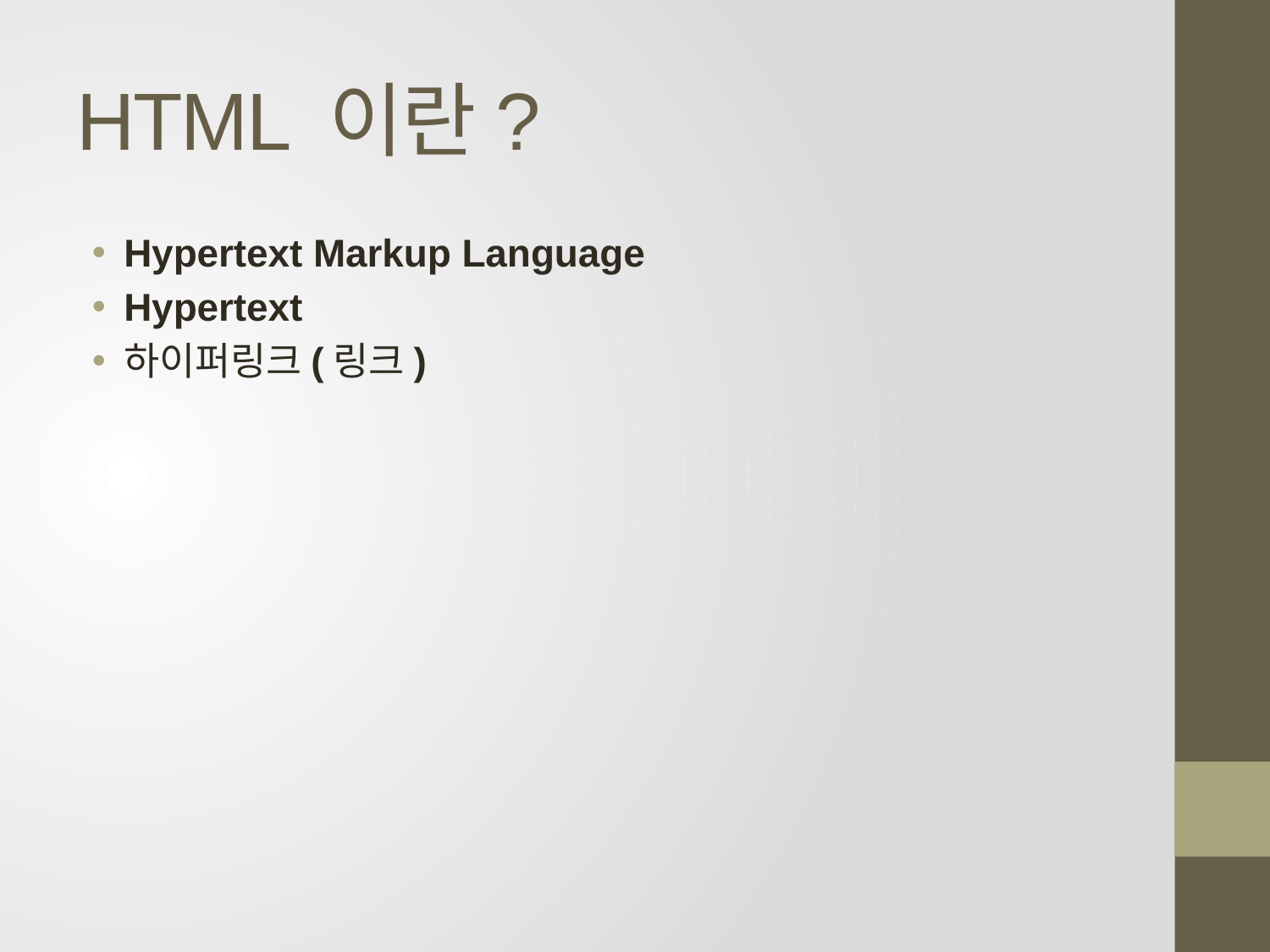

# HTML 이란?
Hypertext Markup Language
Hypertext
하이퍼링크(링크)